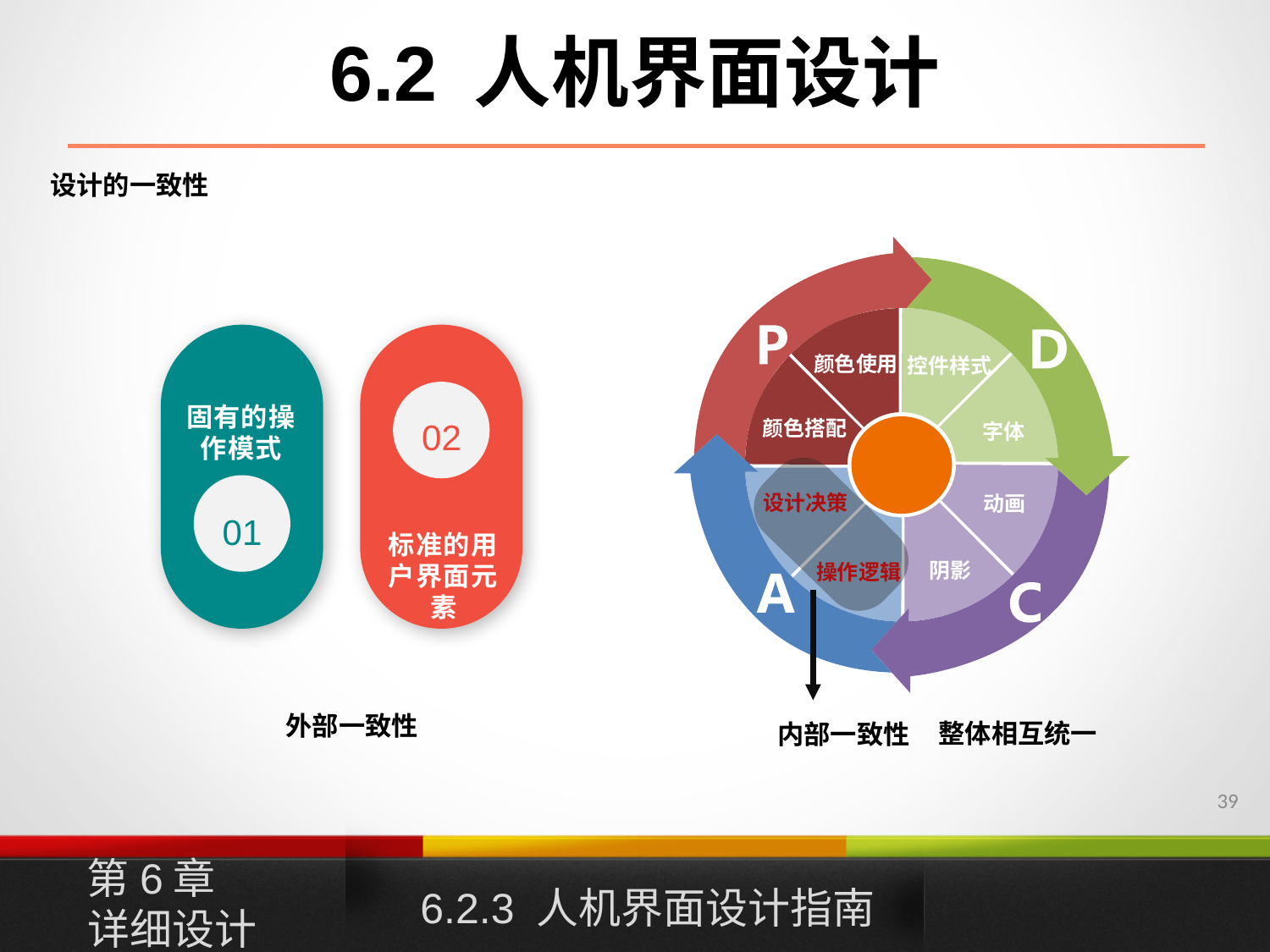

6.2 人机界面设计
设计的一致性

颜色使用
控件样式

颜色搭配
字体

设计决策
动画

阴影
操作逻辑

固有的操作模式
02

01
标准的用户界面元素
外部一致性
整体相互统一
内部一致性
39
第6章
详细设计
6.2.3 人机界面设计指南